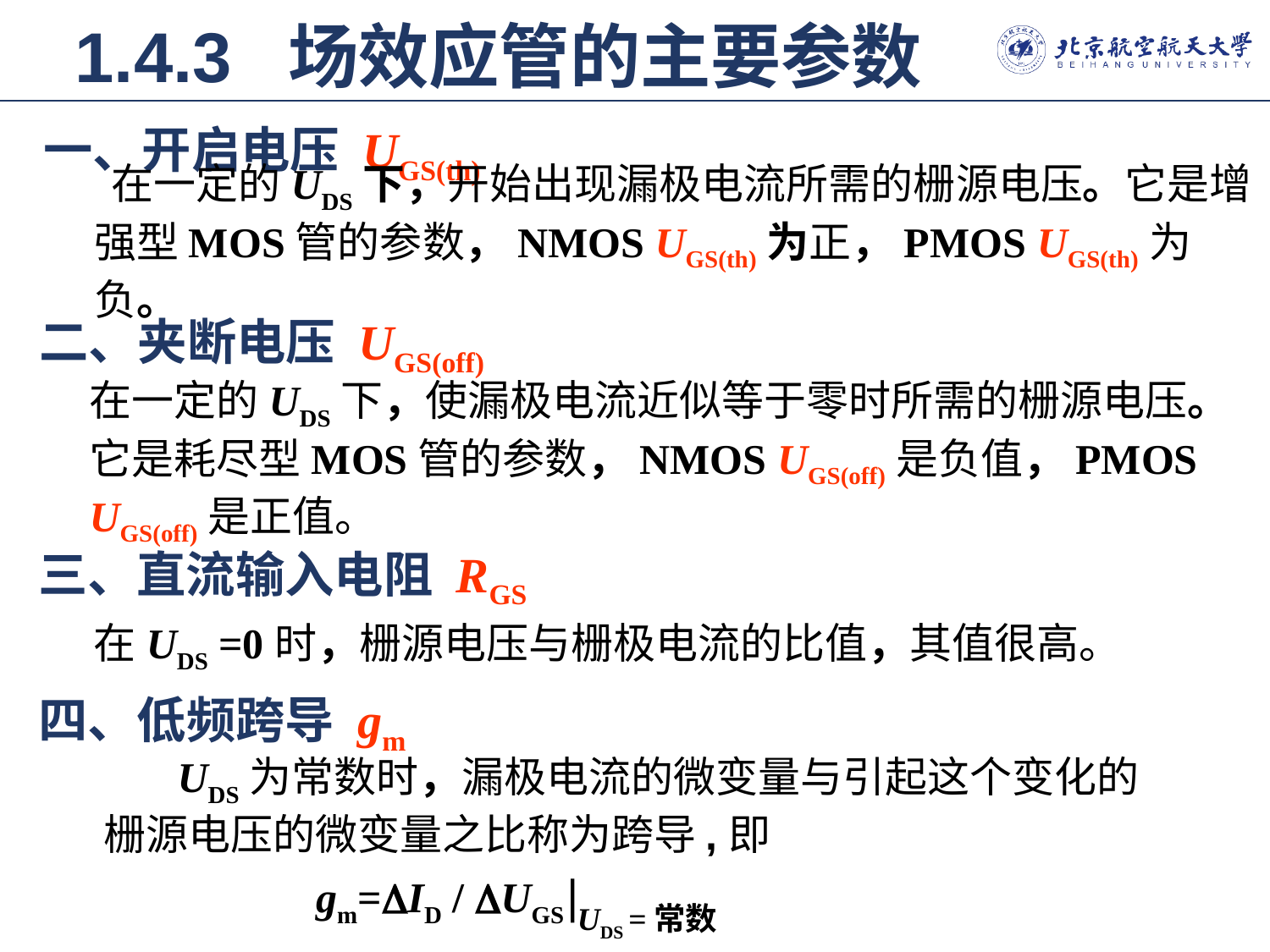

1.4.3  场效应管的主要参数
一、开启电压 UGS(th)
 在一定的UDS下，开始出现漏极电流所需的栅源电压。它是增强型MOS管的参数，NMOS UGS(th)为正，PMOS UGS(th)为负。
二、夹断电压 UGS(off)
在一定的UDS下，使漏极电流近似等于零时所需的栅源电压。它是耗尽型MOS管的参数，NMOS UGS(off)是负值，PMOS UGS(off)是正值。
三、直流输入电阻 RGS
在UDS =0时，栅源电压与栅极电流的比值，其值很高。
四、低频跨导 gm
       UDS为常数时，漏极电流的微变量与引起这个变化的
栅源电压的微变量之比称为跨导,即
gm=ΔID / ΔUGS|

UDS =常数